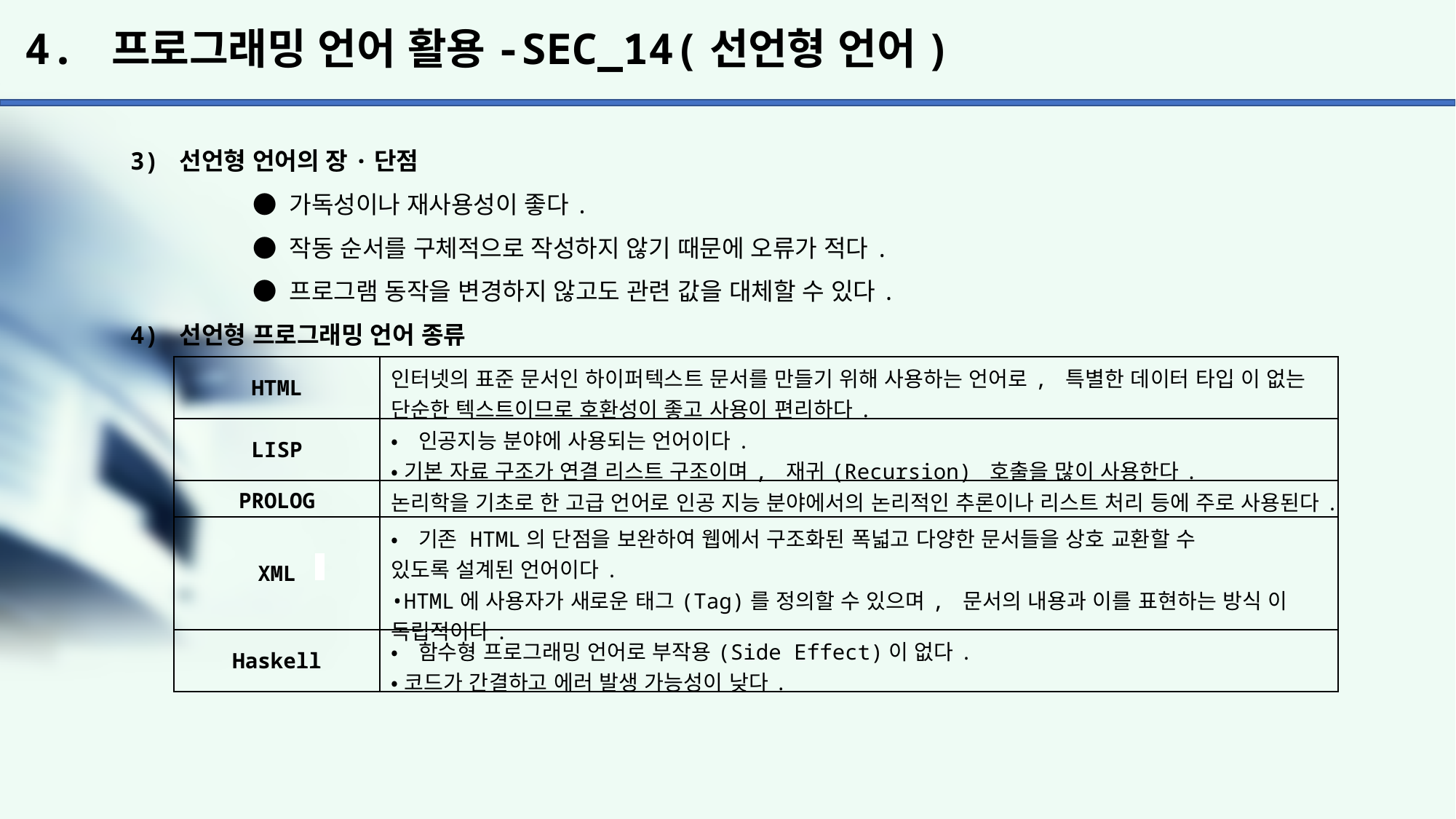

# 4. 프로그래밍 언어 활용-SEC_14(선언형 언어)
3) 선언형 언어의 장·단점
	  ● 가독성이나 재사용성이 좋다.
	  ● 작동 순서를 구체적으로 작성하지 않기 때문에 오류가 적다.
	  ● 프로그램 동작을 변경하지 않고도 관련 값을 대체할 수 있다.
4) 선언형 프로그래밍 언어 종류

| HTML | 인터넷의 표준 문서인 하이퍼텍스트 문서를 만들기 위해 사용하는 언어로, 특별한 데이터 타입 이 없는 단순한 텍스트이므로 호환성이 좋고 사용이 편리하다. |
| --- | --- |
| LISP | •인공지능 분야에 사용되는 언어이다. •기본 자료 구조가 연결 리스트 구조이며, 재귀(Recursion) 호출을 많이 사용한다. |
| PROLOG | 논리학을 기초로 한 고급 언어로 인공 지능 분야에서의 논리적인 추론이나 리스트 처리 등에 주로 사용된다. |
| XML | •기존 HTML의 단점을 보완하여 웹에서 구조화된 폭넓고 다양한 문서들을 상호 교환할 수 있도록 설계된 언어이다. •HTML에 사용자가 새로운 태그(Tag)를 정의할 수 있으며, 문서의 내용과 이를 표현하는 방식 이 독립적이다. |
| Haskell | •함수형 프로그래밍 언어로 부작용(Side Effect)이 없다. •코드가 간결하고 에러 발생 가능성이 낮다. |